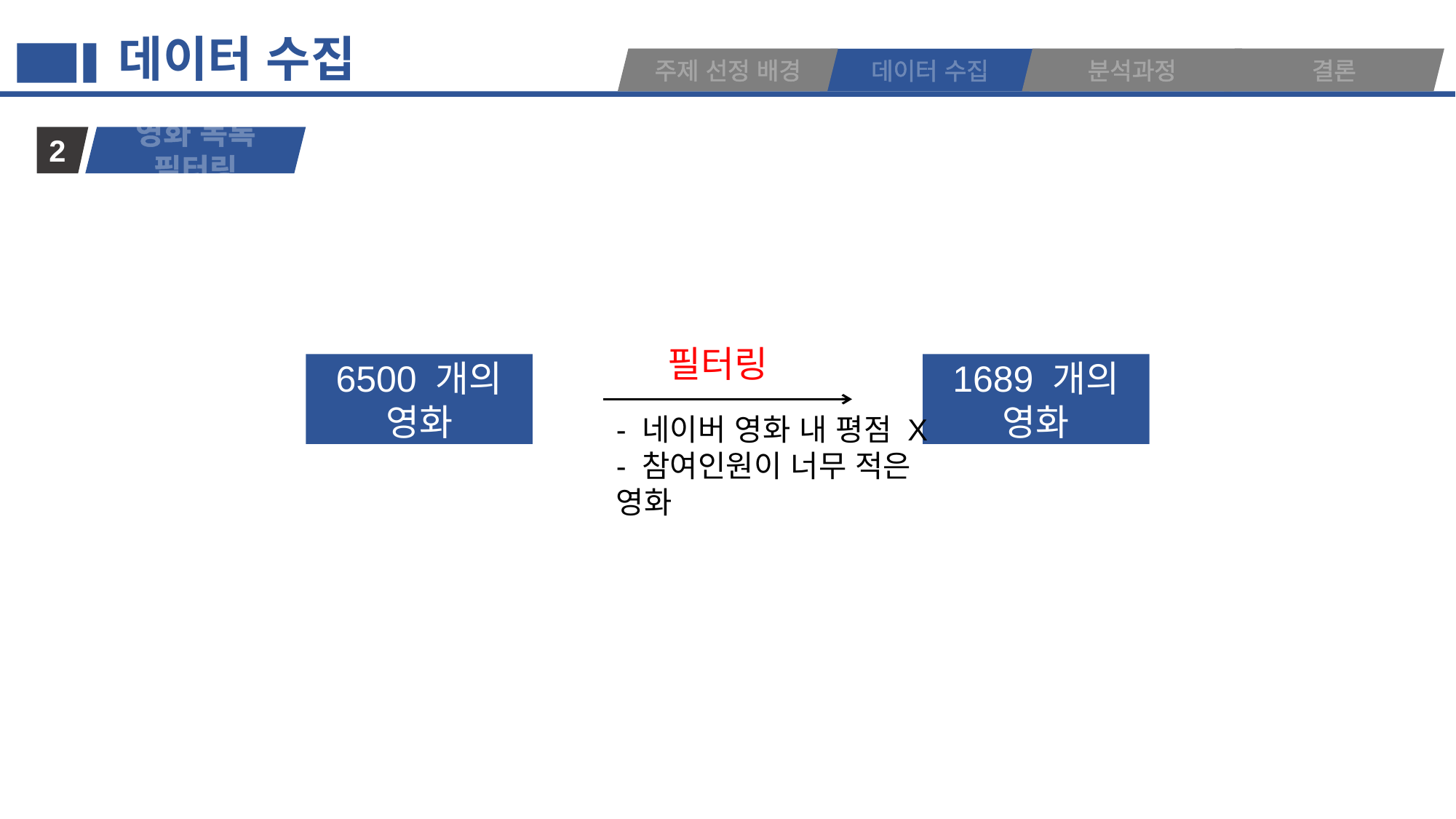

데이터 수집

주제 선정 배경
분석과정
결론
데이터 수집

영화 목록 필터링
2
필터링
6500 개의 영화
1689 개의 영화
- 네이버 영화 내 평점 X
- 참여인원이 너무 적은 영화